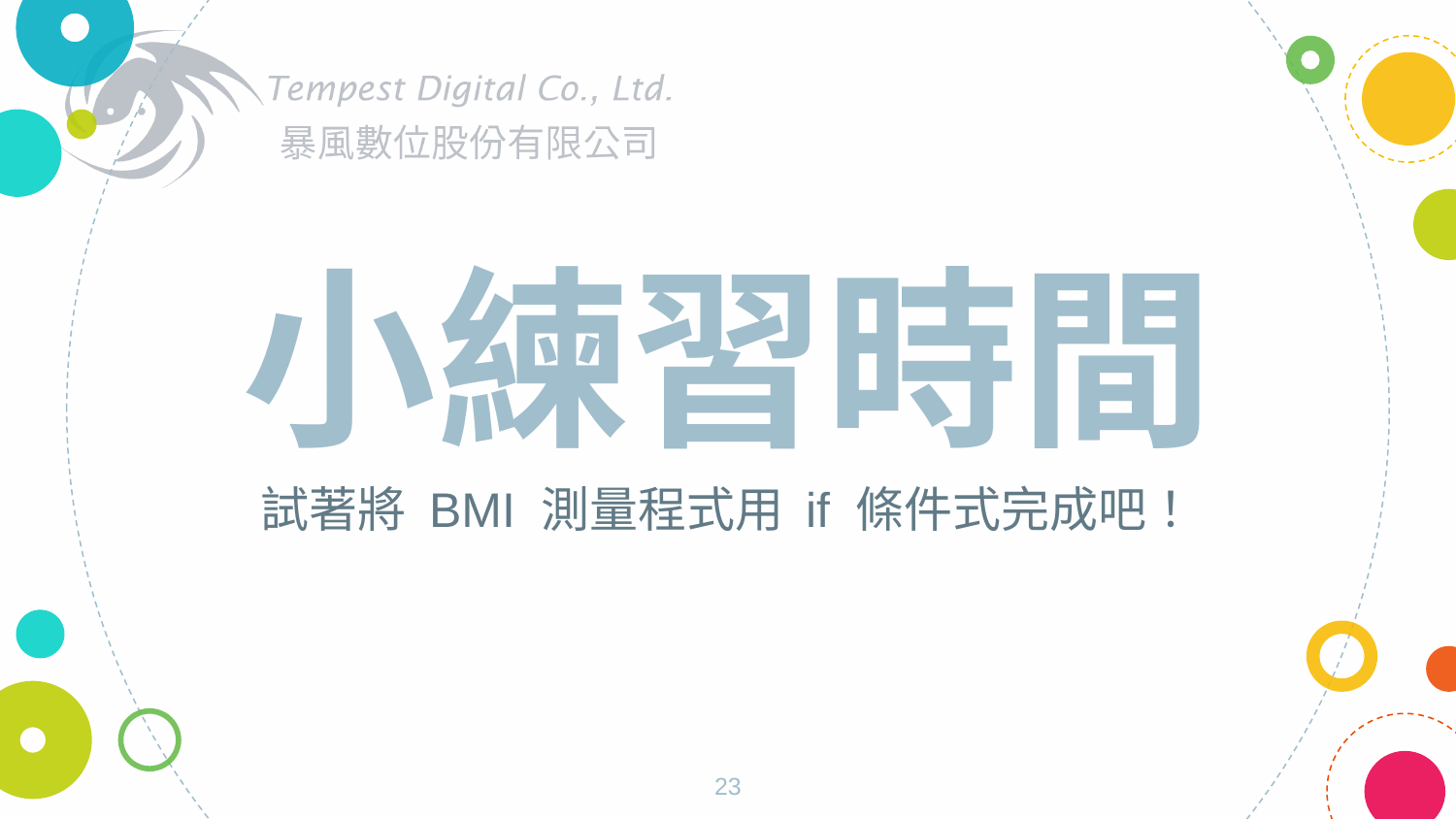

小練習時間
試著將 BMI 測量程式用 if 條件式完成吧！
23